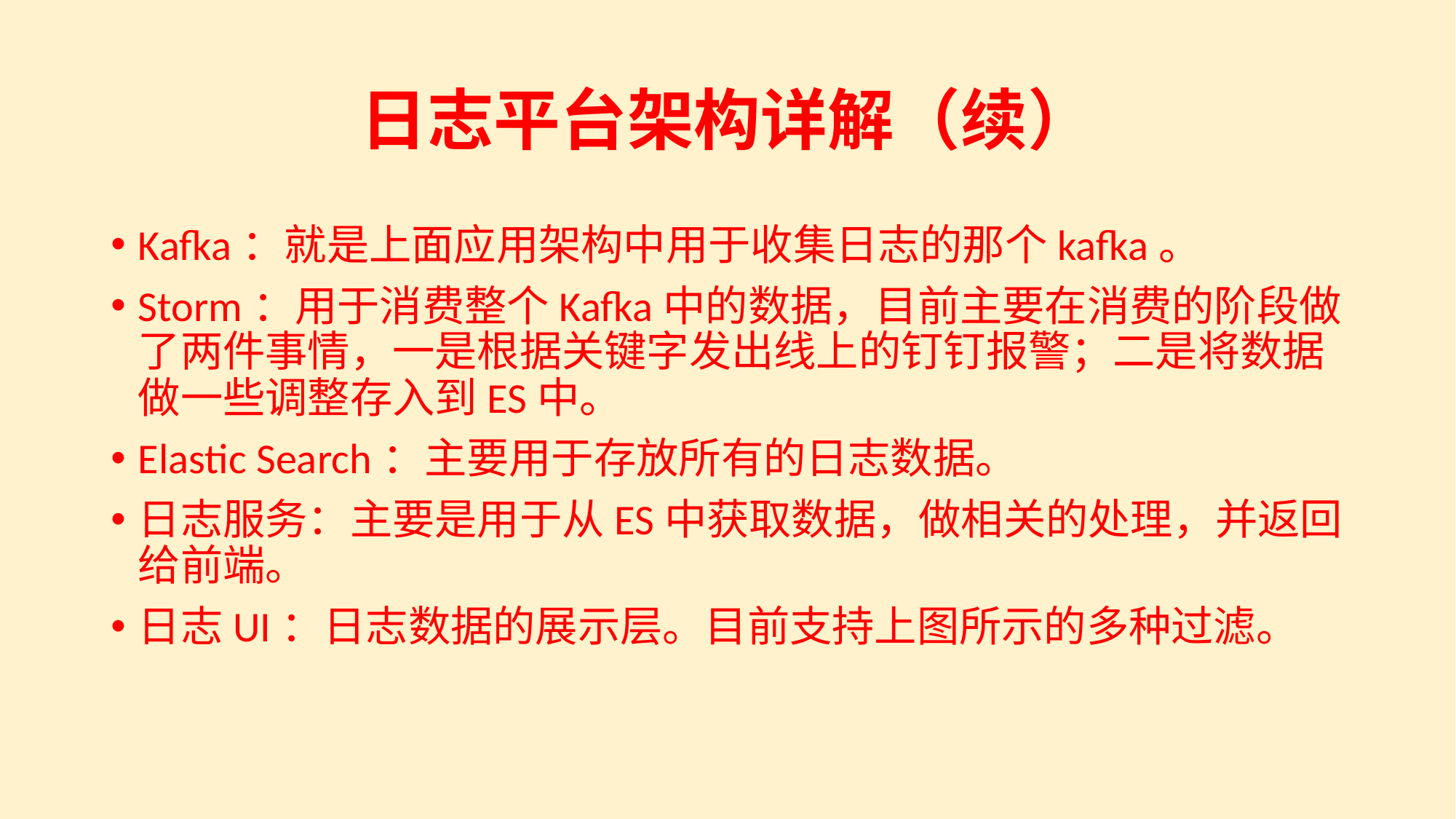

# 日志平台架构详解（续）
Kafka：就是上面应用架构中用于收集日志的那个kafka。
Storm：用于消费整个Kafka中的数据，目前主要在消费的阶段做了两件事情，一是根据关键字发出线上的钉钉报警；二是将数据做一些调整存入到ES中。
Elastic Search：主要用于存放所有的日志数据。
日志服务：主要是用于从ES中获取数据，做相关的处理，并返回给前端。
日志UI：日志数据的展示层。目前支持上图所示的多种过滤。